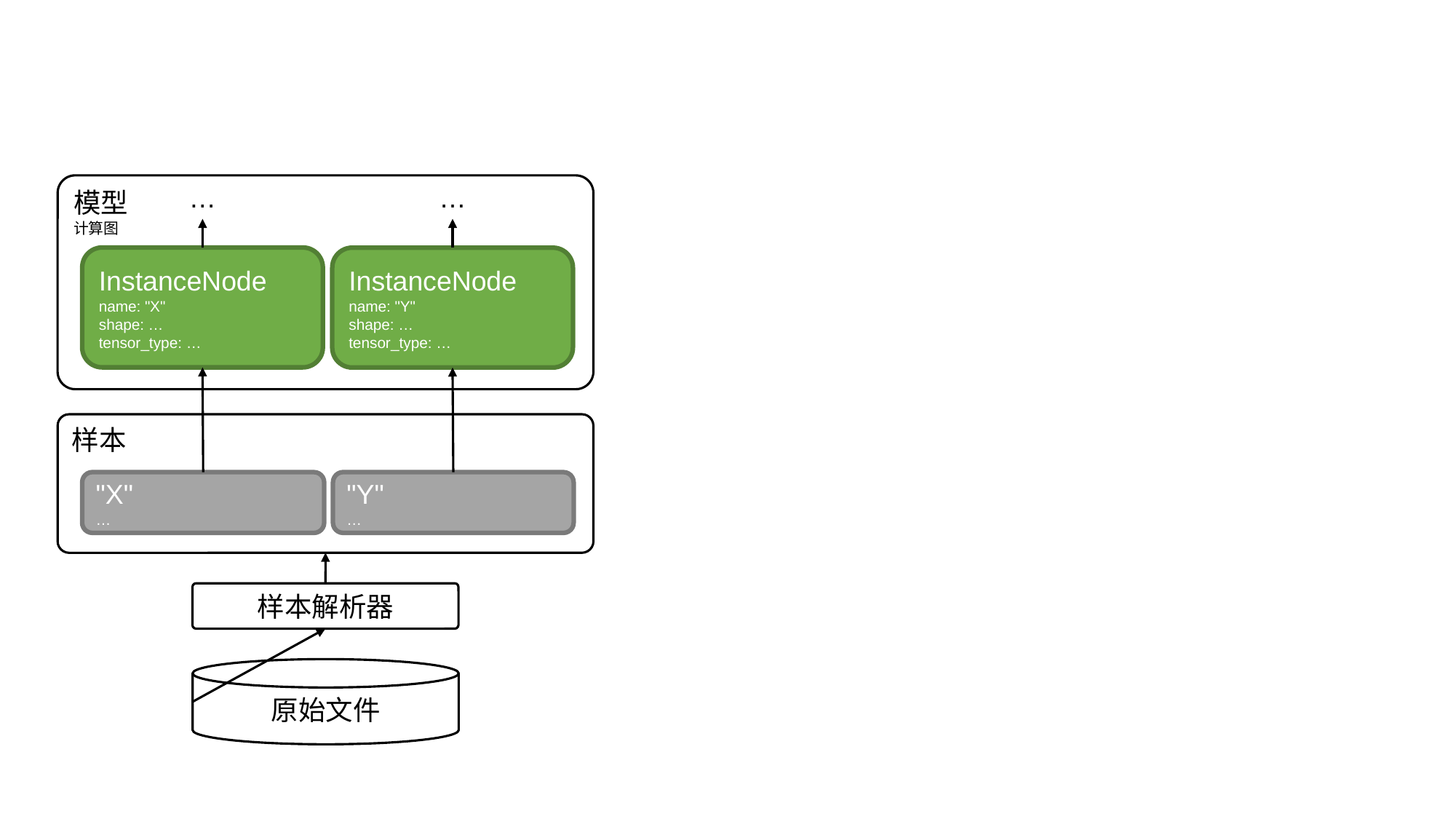

模型
计算图
…
…
InstanceNode
name: "X"
shape: …
tensor_type: …
InstanceNode
name: "Y"
shape: …
tensor_type: …
样本
"Y"
…
"X"
…
样本解析器
原始文件